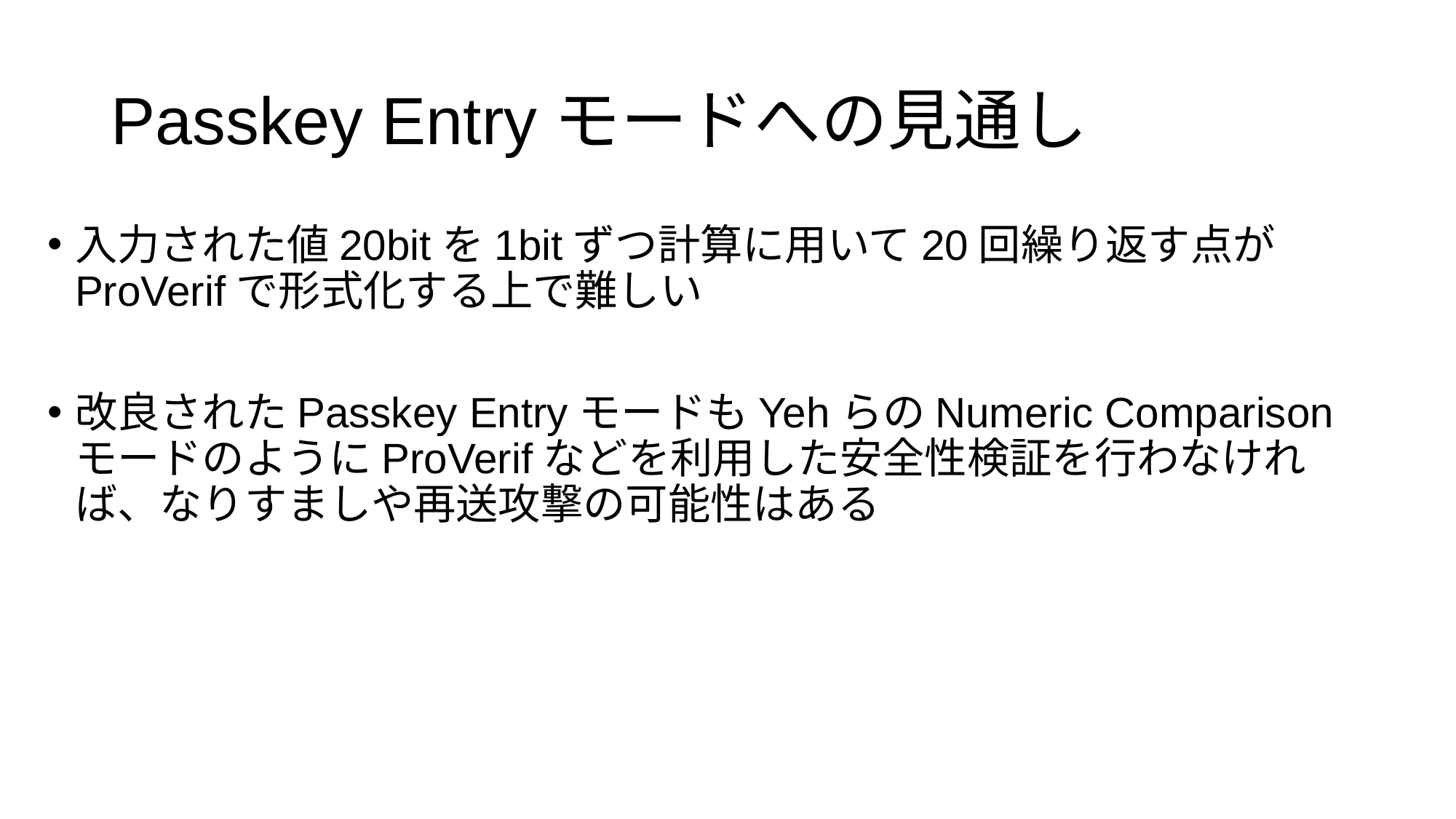

# Passkey Entryモードへの見通し
入力された値20bitを1bitずつ計算に用いて20回繰り返す点がProVerifで形式化する上で難しい

改良されたPasskey EntryモードもYehらのNumeric ComparisonモードのようにProVerifなどを利用した安全性検証を行わなければ、なりすましや再送攻撃の可能性はある